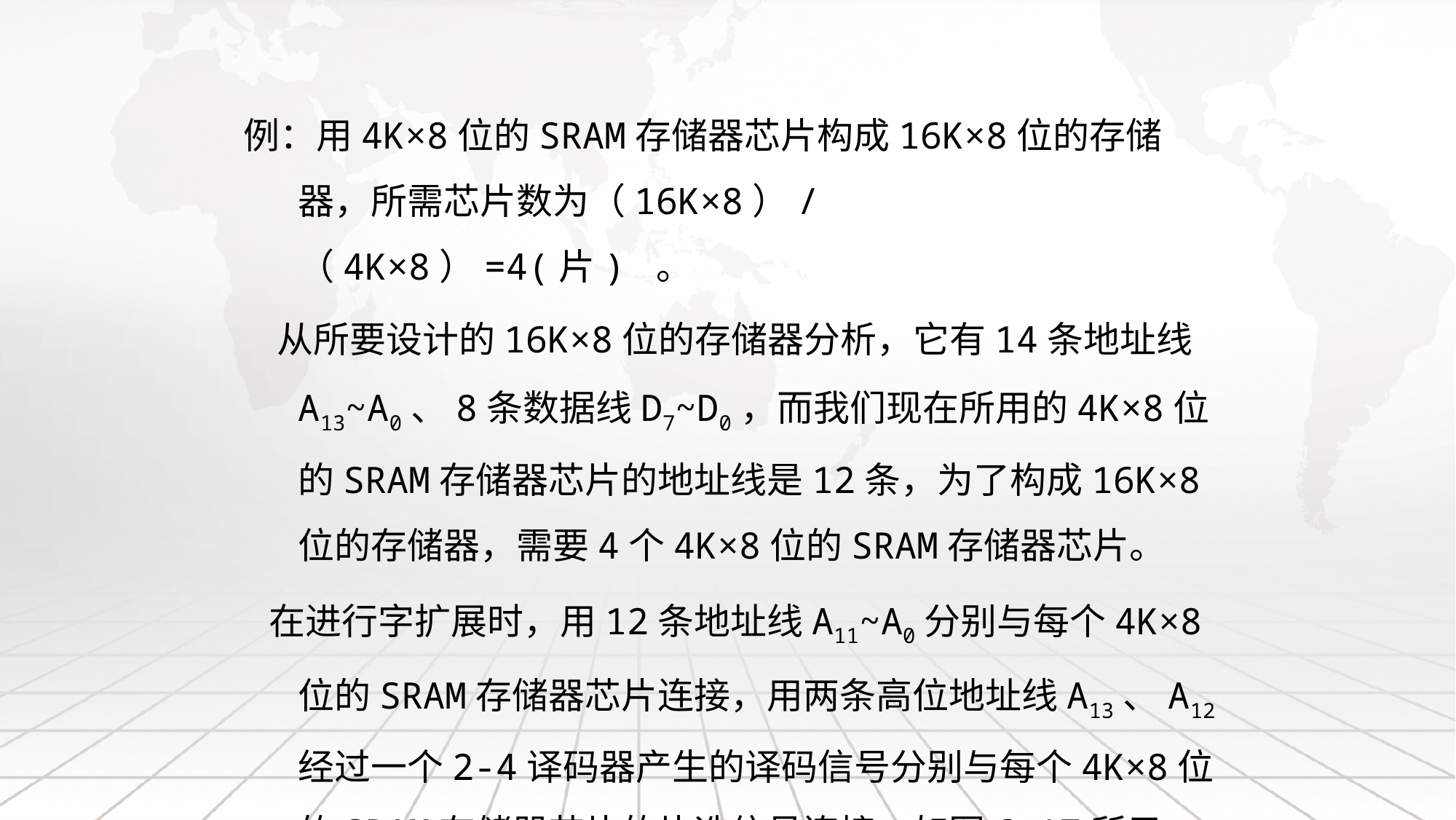

例：用4K×8位的SRAM存储器芯片构成16K×8位的存储器，所需芯片数为（16K×8）/（4K×8）=4(片) 。
   从所要设计的16K×8位的存储器分析，它有14条地址线A13~A0、8条数据线D7~D0，而我们现在所用的4K×8位的SRAM存储器芯片的地址线是12条，为了构成16K×8位的存储器，需要4个4K×8位的SRAM存储器芯片。
  在进行字扩展时，用12条地址线A11~A0分别与每个4K×8位的SRAM存储器芯片连接，用两条高位地址线A13、A12经过一个2-4译码器产生的译码信号分别与每个4K×8位的SRAM存储器芯片的片选信号连接，如图6.17所示。